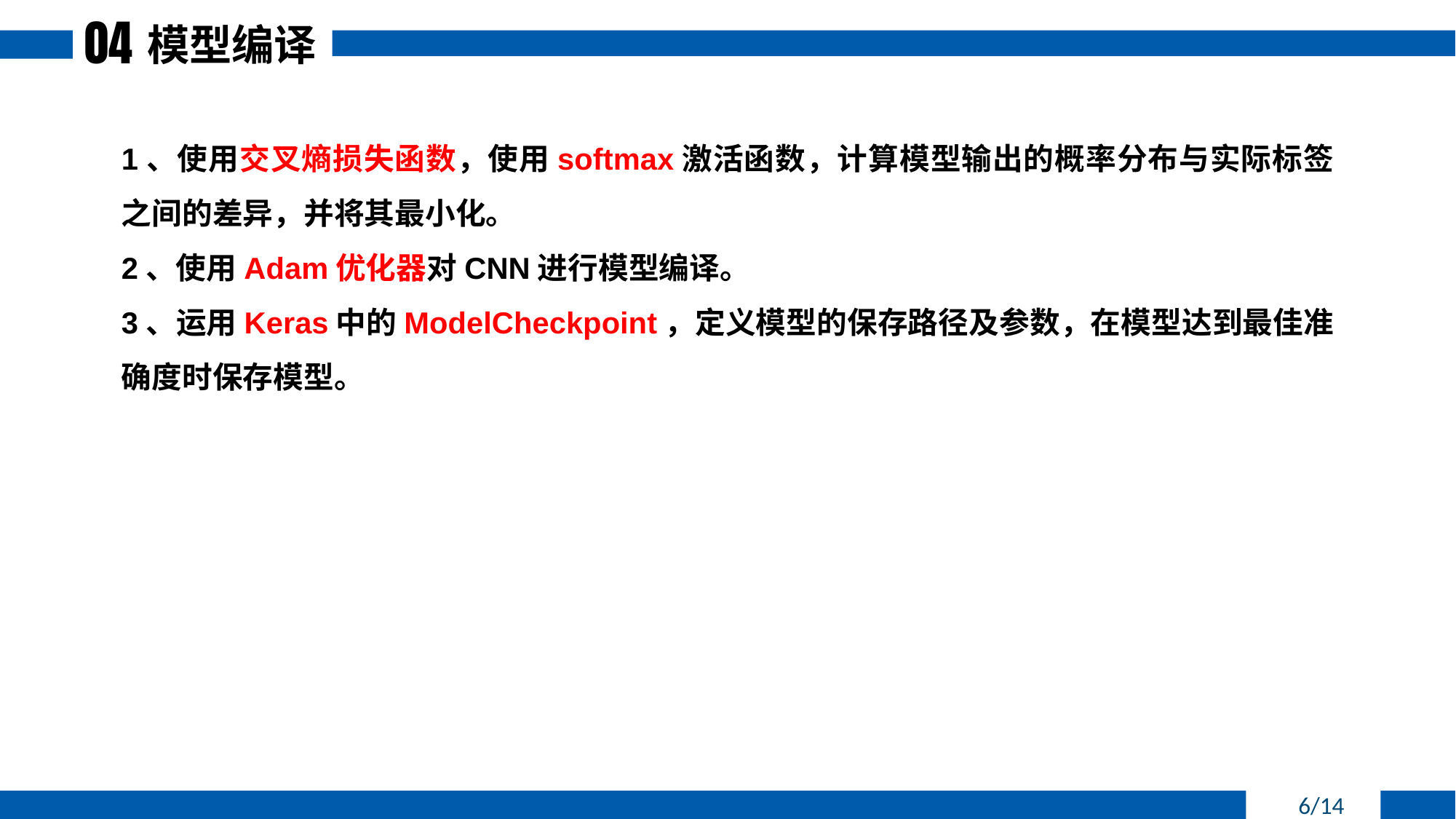

04
模型编译

1、使用交叉熵损失函数，使用softmax激活函数，计算模型输出的概率分布与实际标签之间的差异，并将其最小化。
2、使用Adam优化器对CNN进行模型编译。
3、运用Keras中的ModelCheckpoint，定义模型的保存路径及参数，在模型达到最佳准确度时保存模型。
6/14